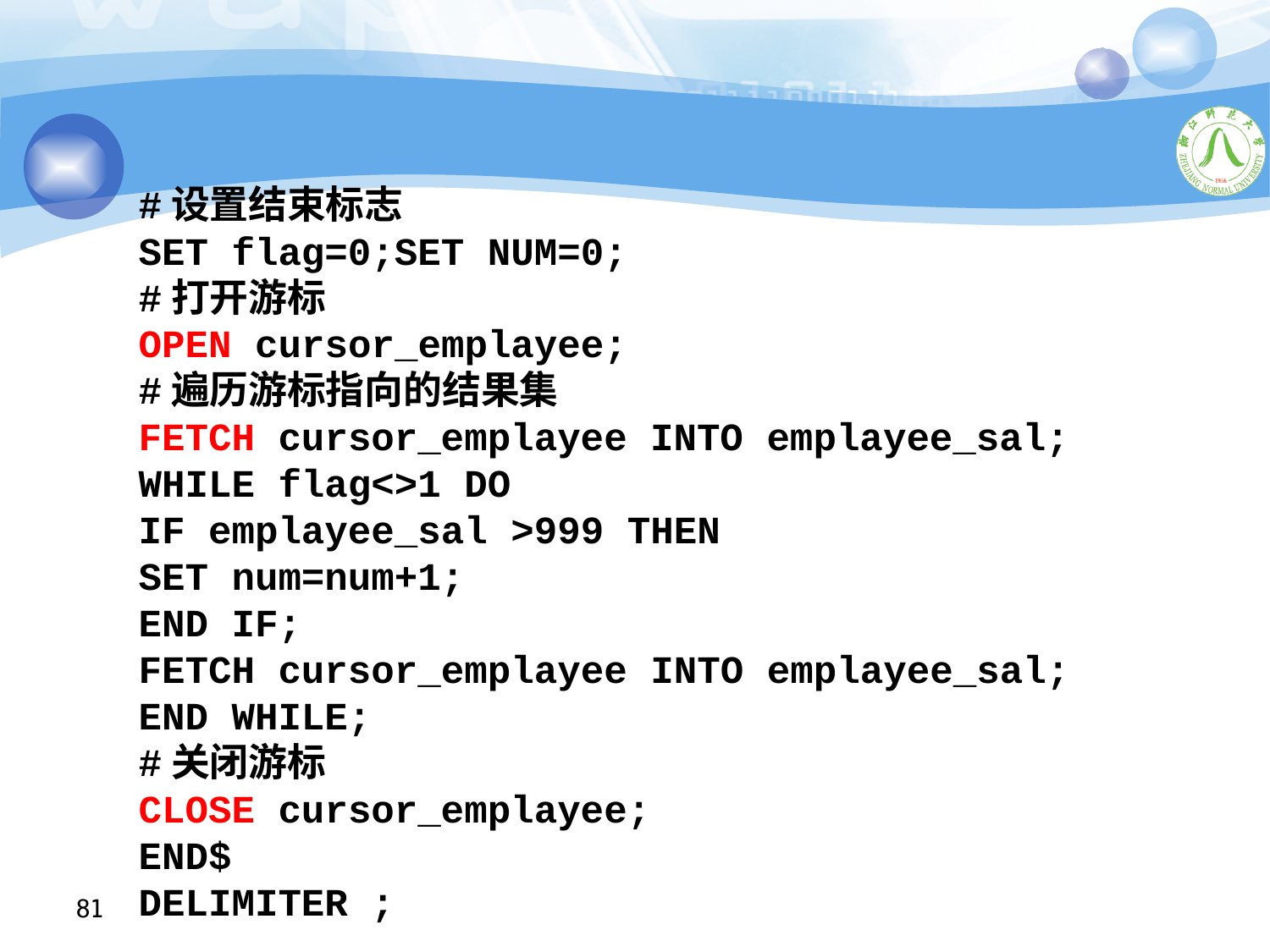

#
#设置结束标志
SET flag=0;SET NUM=0;
#打开游标
OPEN cursor_emplayee;
#遍历游标指向的结果集
FETCH cursor_emplayee INTO emplayee_sal;
WHILE flag<>1 DO
IF emplayee_sal >999 THEN
SET num=num+1;
END IF;
FETCH cursor_emplayee INTO emplayee_sal;
END WHILE;
#关闭游标
CLOSE cursor_emplayee;
END$
DELIMITER ;
81